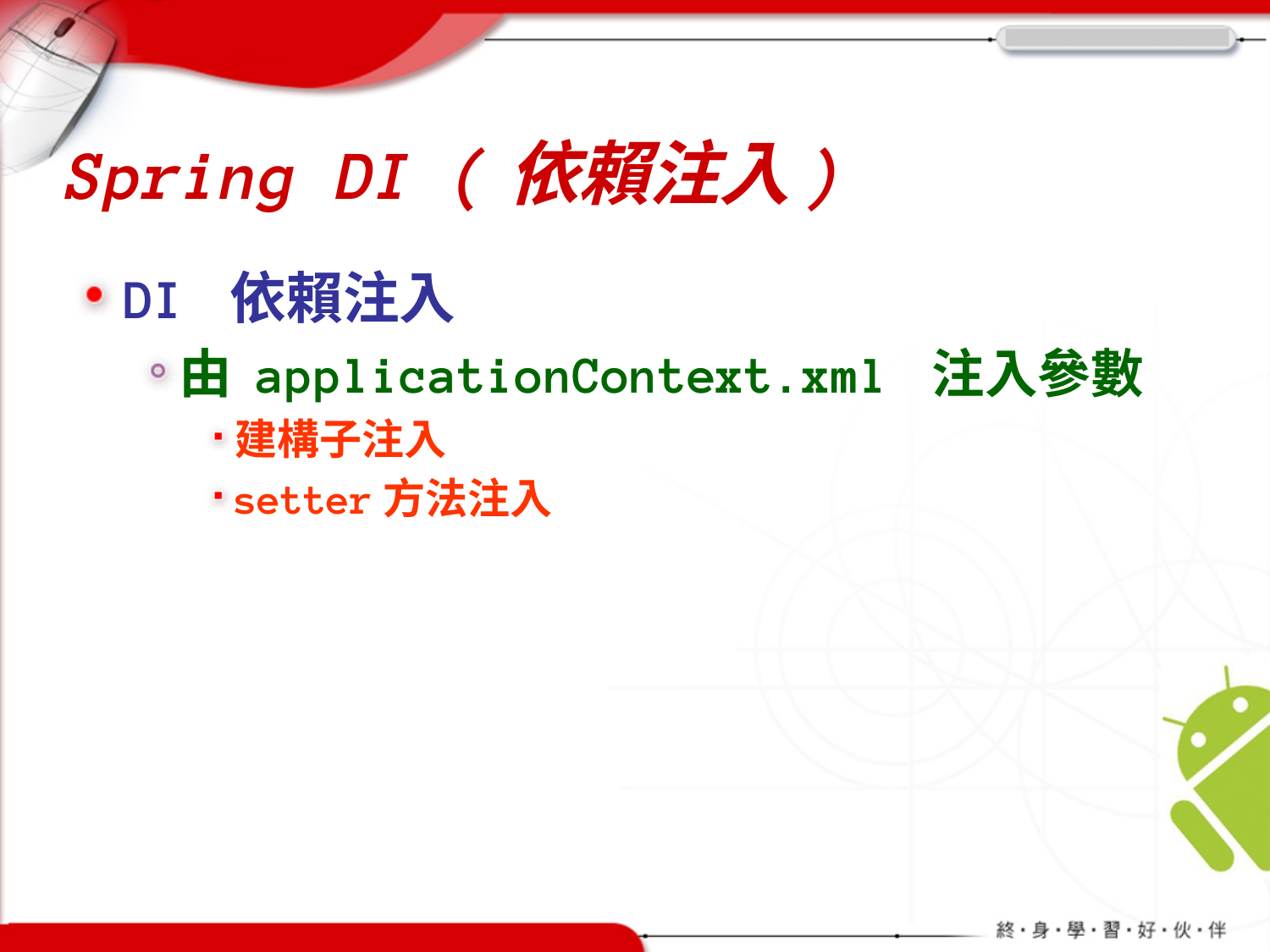

# Spring DI (依賴注入)
DI 依賴注入
由 applicationContext.xml 注入參數
建構子注入
setter方法注入